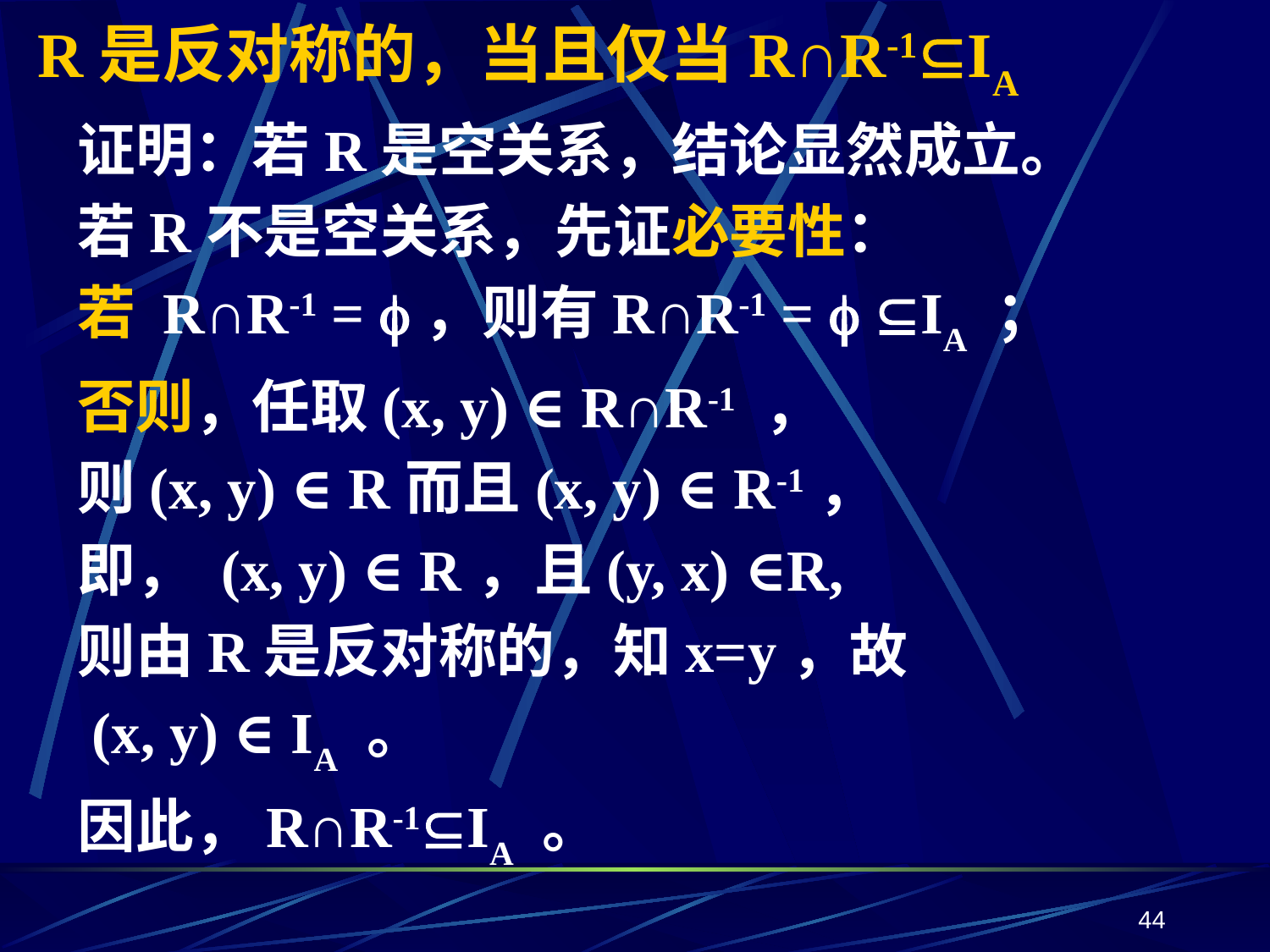

# R是反对称的，当且仅当R∩R-1⊆IA
证明：若R是空关系，结论显然成立。
若R不是空关系，先证必要性：
若 R∩R-1 = φ，则有R∩R-1 = φ ⊆IA ；
否则，任取(x, y) ∈ R∩R-1 ，
则(x, y) ∈ R而且(x, y) ∈ R-1，
即， (x, y) ∈ R，且(y, x) ∈R,
则由R是反对称的，知x=y，故
 (x, y) ∈ IA 。
因此，R∩R-1⊆IA 。
44